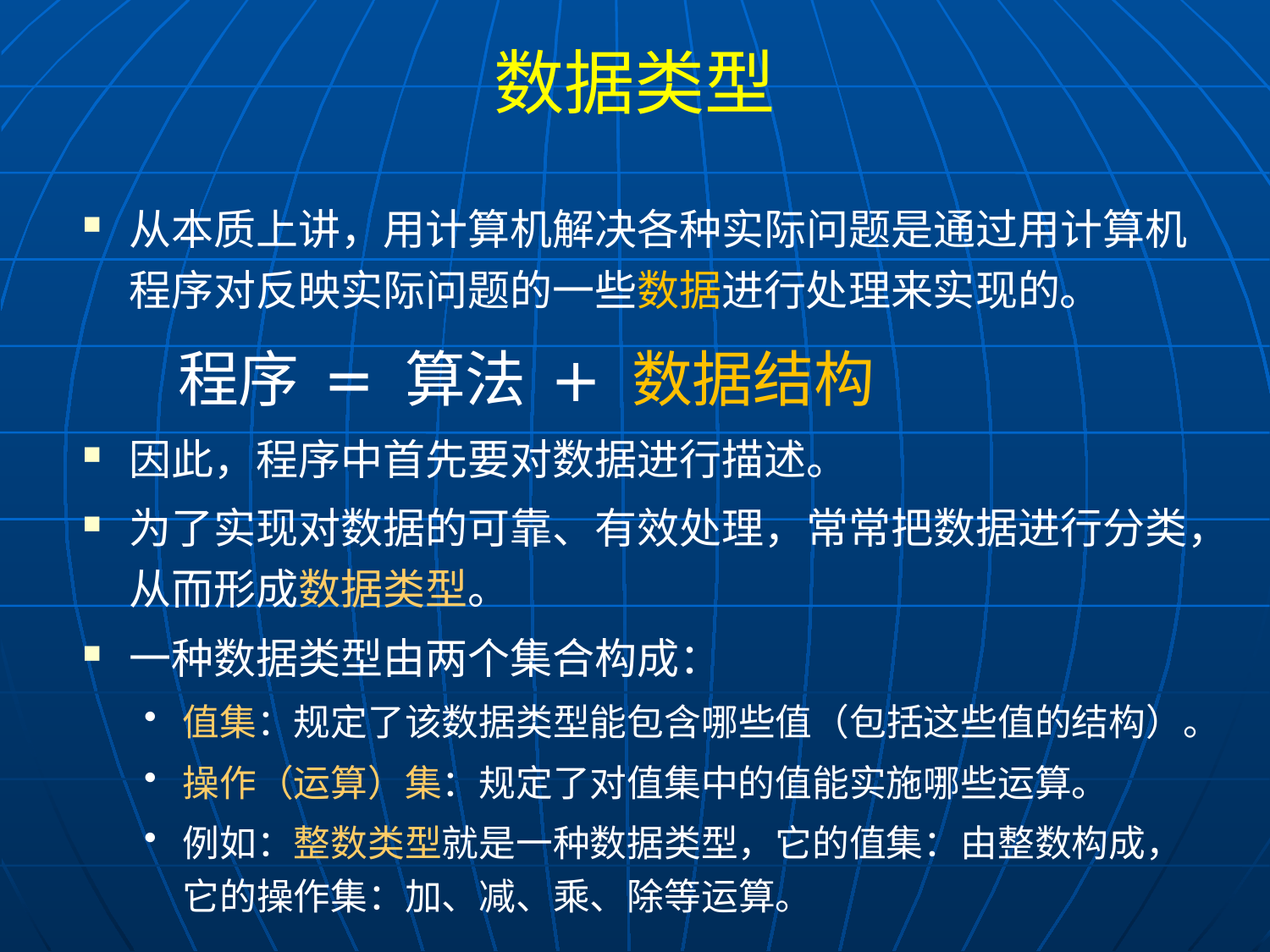

# 数据类型
从本质上讲，用计算机解决各种实际问题是通过用计算机程序对反映实际问题的一些数据进行处理来实现的。
	程序 = 算法 + 数据结构
因此，程序中首先要对数据进行描述。
为了实现对数据的可靠、有效处理，常常把数据进行分类，从而形成数据类型。
一种数据类型由两个集合构成：
值集：规定了该数据类型能包含哪些值（包括这些值的结构）。
操作（运算）集：规定了对值集中的值能实施哪些运算。
例如：整数类型就是一种数据类型，它的值集：由整数构成，它的操作集：加、减、乘、除等运算。